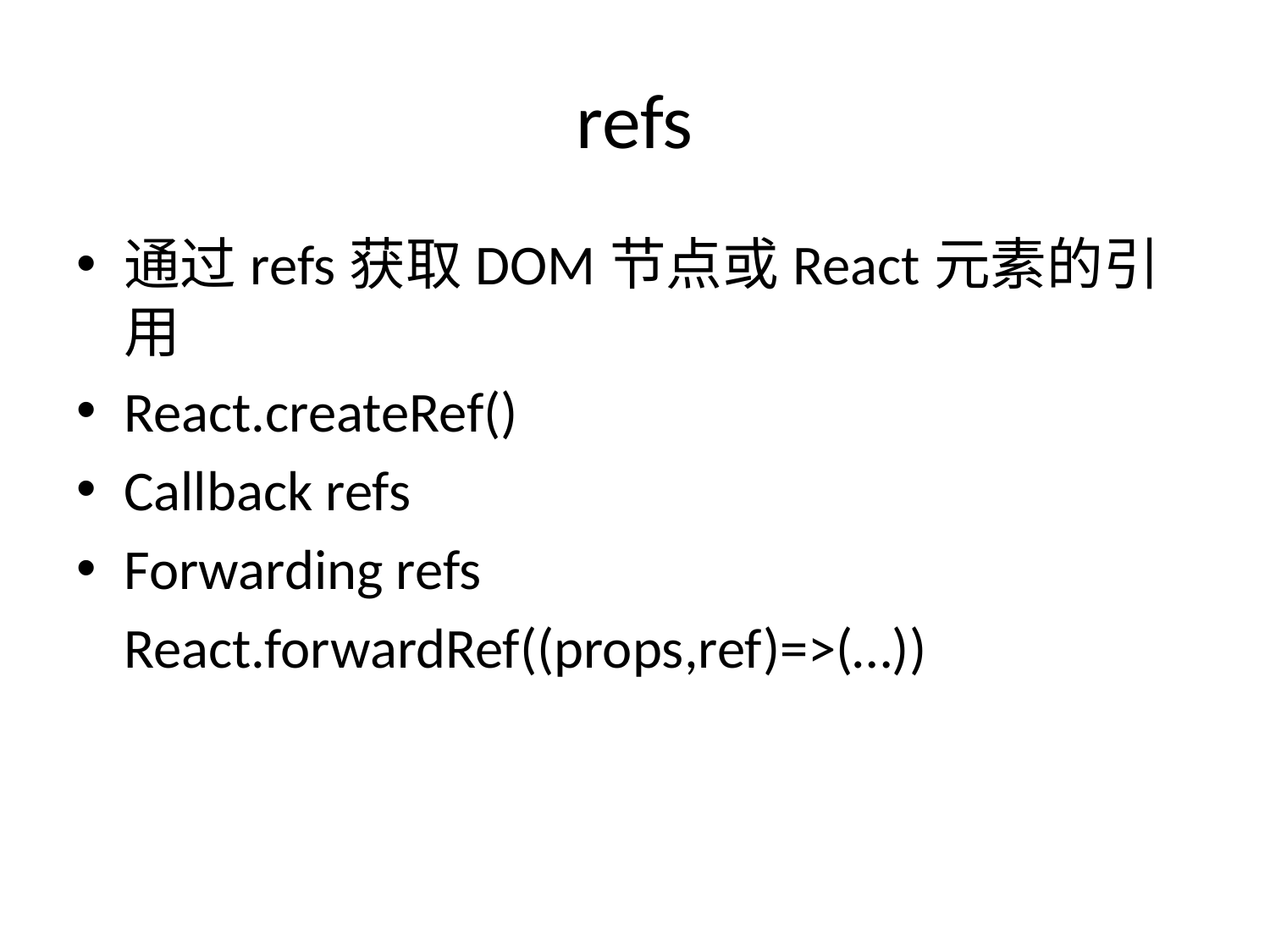

# refs
通过refs获取DOM节点或React元素的引用
React.createRef()
Callback refs
Forwarding refs
	React.forwardRef((props,ref)=>(…))